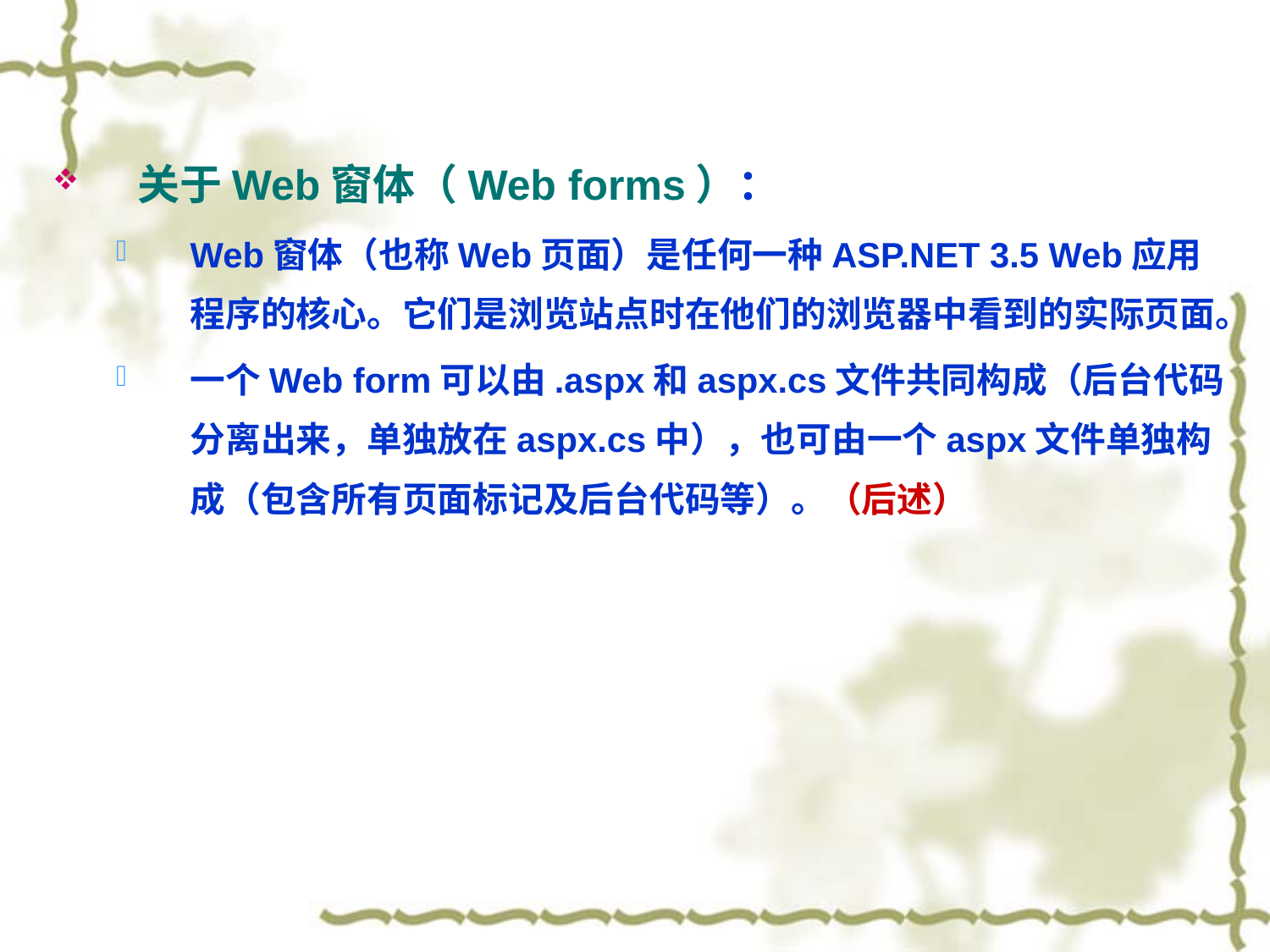

关于Web窗体（Web forms）：
Web窗体（也称Web页面）是任何一种ASP.NET 3.5 Web应用程序的核心。它们是浏览站点时在他们的浏览器中看到的实际页面。
一个Web form可以由.aspx和aspx.cs文件共同构成（后台代码分离出来，单独放在aspx.cs中），也可由一个aspx文件单独构成（包含所有页面标记及后台代码等）。（后述）